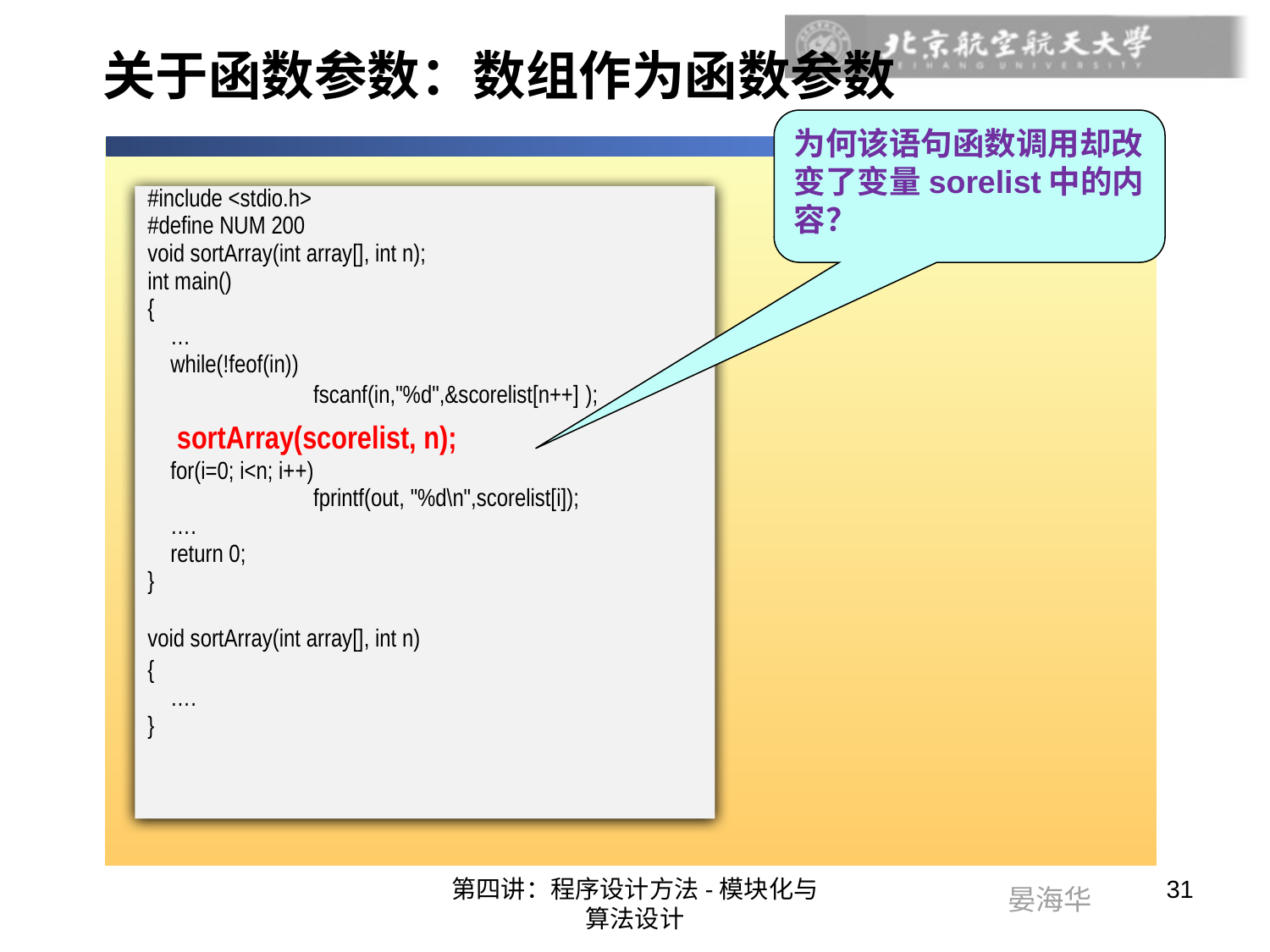

# 关于函数参数：数组作为函数参数
为何该语句函数调用却改变了变量sorelist中的内容？
#include <stdio.h>
#define NUM 200
void sortArray(int array[], int n);
int main()
{
    …
    while(!feof(in))
     		fscanf(in,"%d",&scorelist[n++] );
   sortArray(scorelist, n);
    for(i=0; i<n; i++)
    		fprintf(out, "%d\n",scorelist[i]);
    ….
    return 0;
}

void sortArray(int array[], int n)
{
    ….
}
第四讲：程序设计方法-模块化与算法设计
31